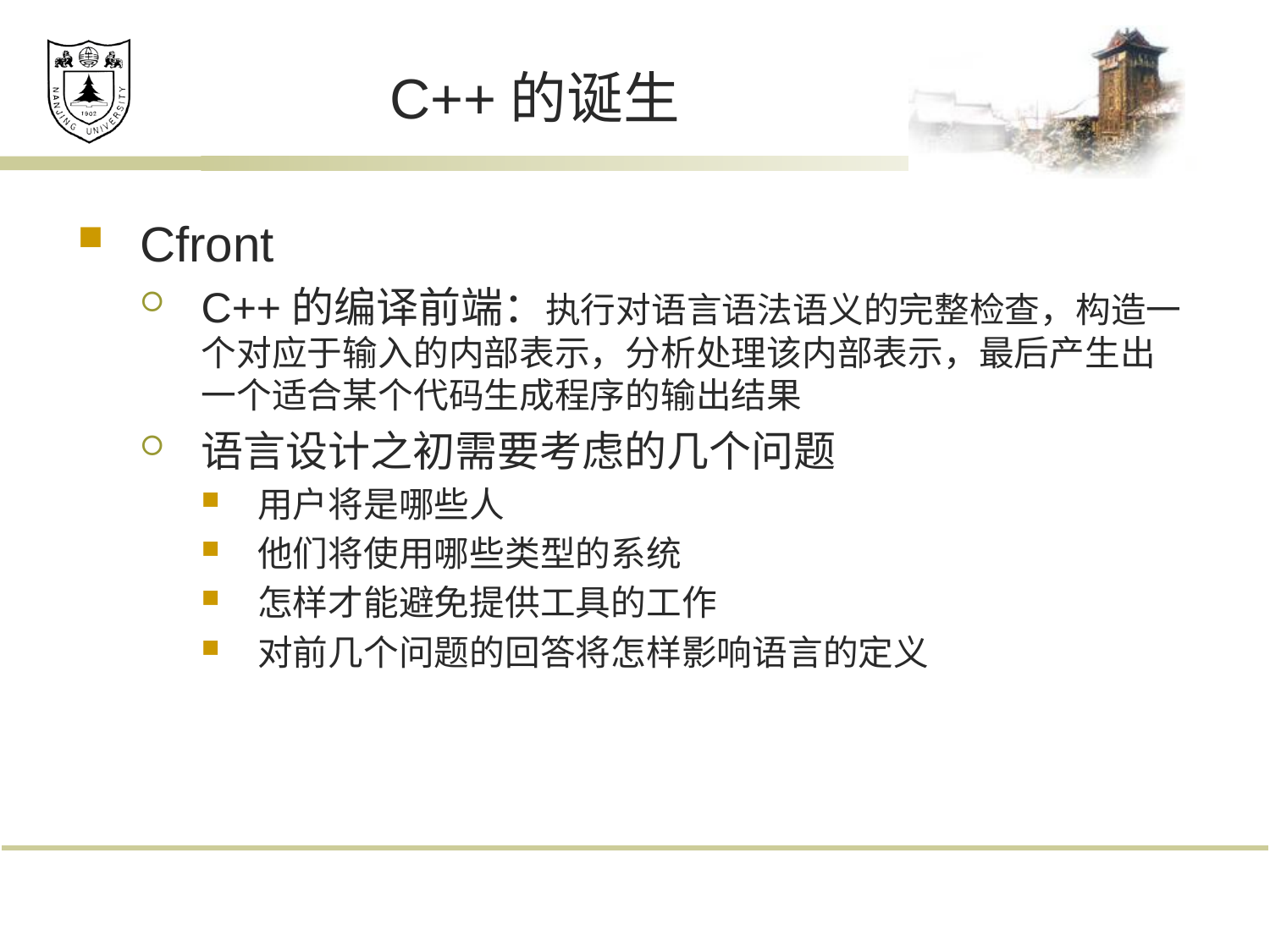

# C++的诞生
Cfront
C++的编译前端：执行对语言语法语义的完整检查，构造一个对应于输入的内部表示，分析处理该内部表示，最后产生出一个适合某个代码生成程序的输出结果
语言设计之初需要考虑的几个问题
用户将是哪些人
他们将使用哪些类型的系统
怎样才能避免提供工具的工作
对前几个问题的回答将怎样影响语言的定义

10